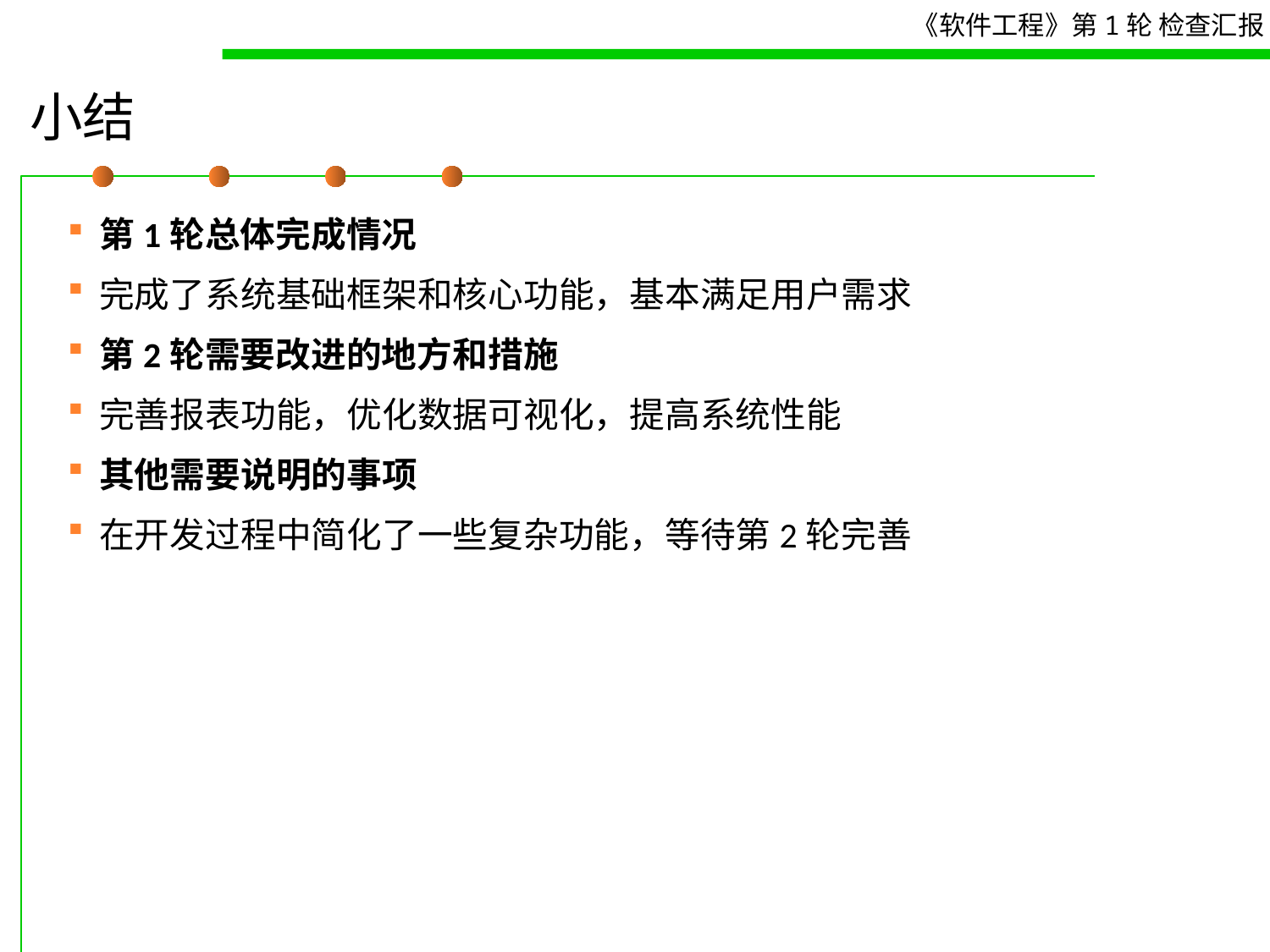

# 小结
第1轮总体完成情况
完成了系统基础框架和核心功能，基本满足用户需求
第2轮需要改进的地方和措施
完善报表功能，优化数据可视化，提高系统性能
其他需要说明的事项
在开发过程中简化了一些复杂功能，等待第2轮完善